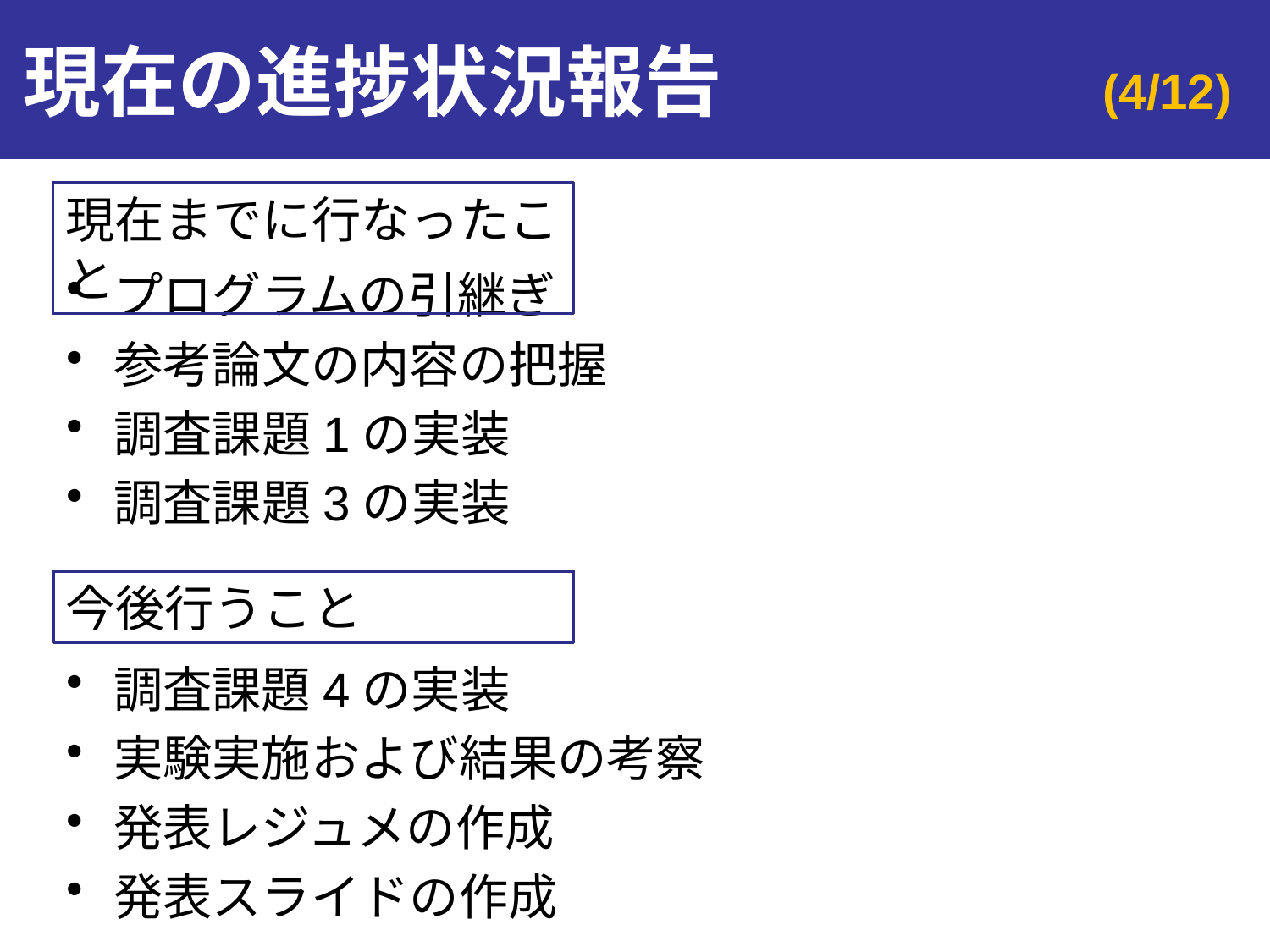

# 現在の進捗状況報告
現在までに行なったこと
プログラムの引継ぎ
参考論文の内容の把握
調査課題1の実装
調査課題3の実装
今後行うこと
調査課題4の実装
実験実施および結果の考察
発表レジュメの作成
発表スライドの作成